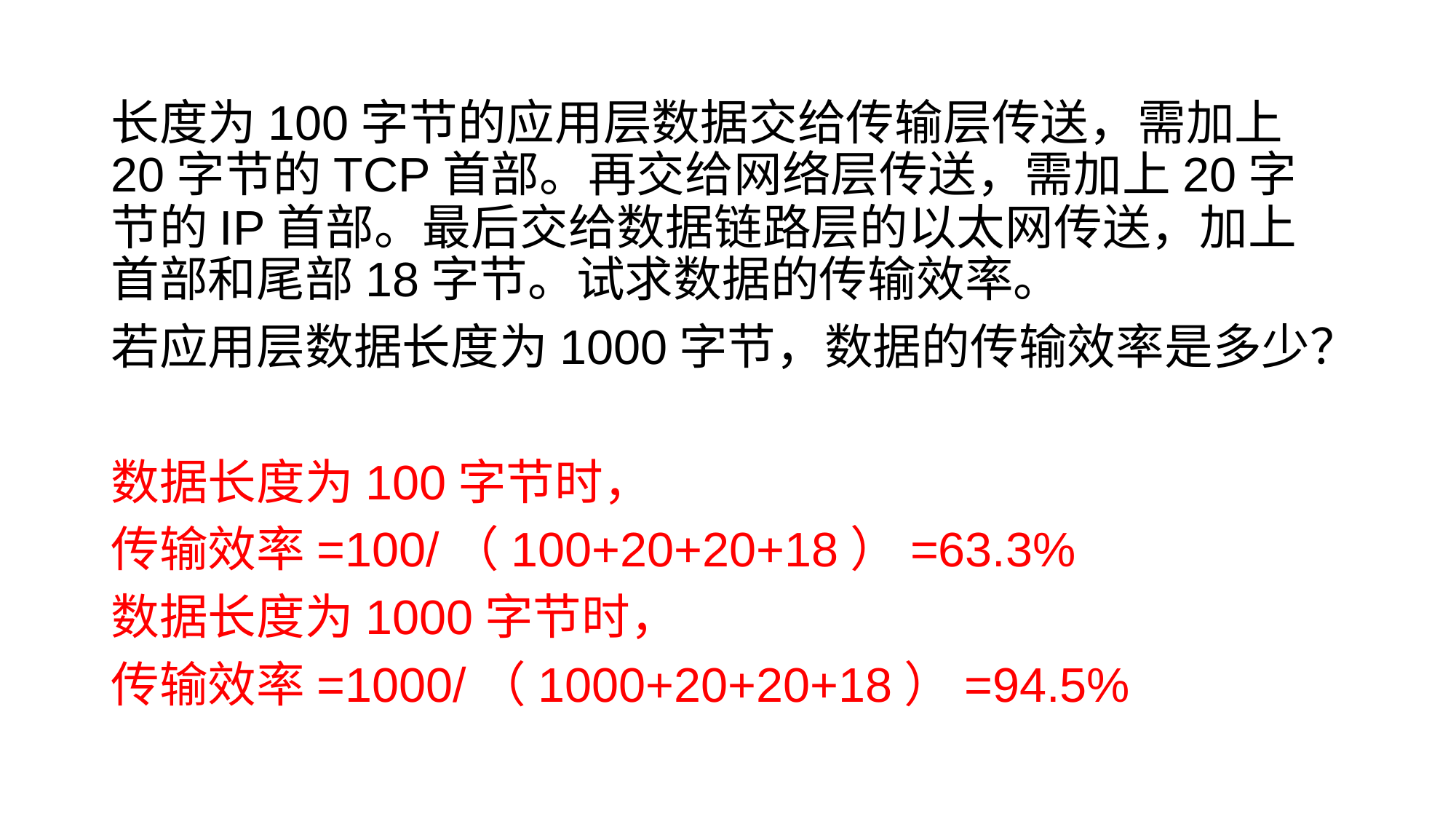

长度为100字节的应用层数据交给传输层传送，需加上20字节的TCP首部。再交给网络层传送，需加上20字节的IP首部。最后交给数据链路层的以太网传送，加上首部和尾部18字节。试求数据的传输效率。
若应用层数据长度为1000字节，数据的传输效率是多少？

数据长度为100字节时，
传输效率=100/（100+20+20+18）=63.3%
数据长度为1000字节时，
传输效率=1000/（1000+20+20+18）=94.5%